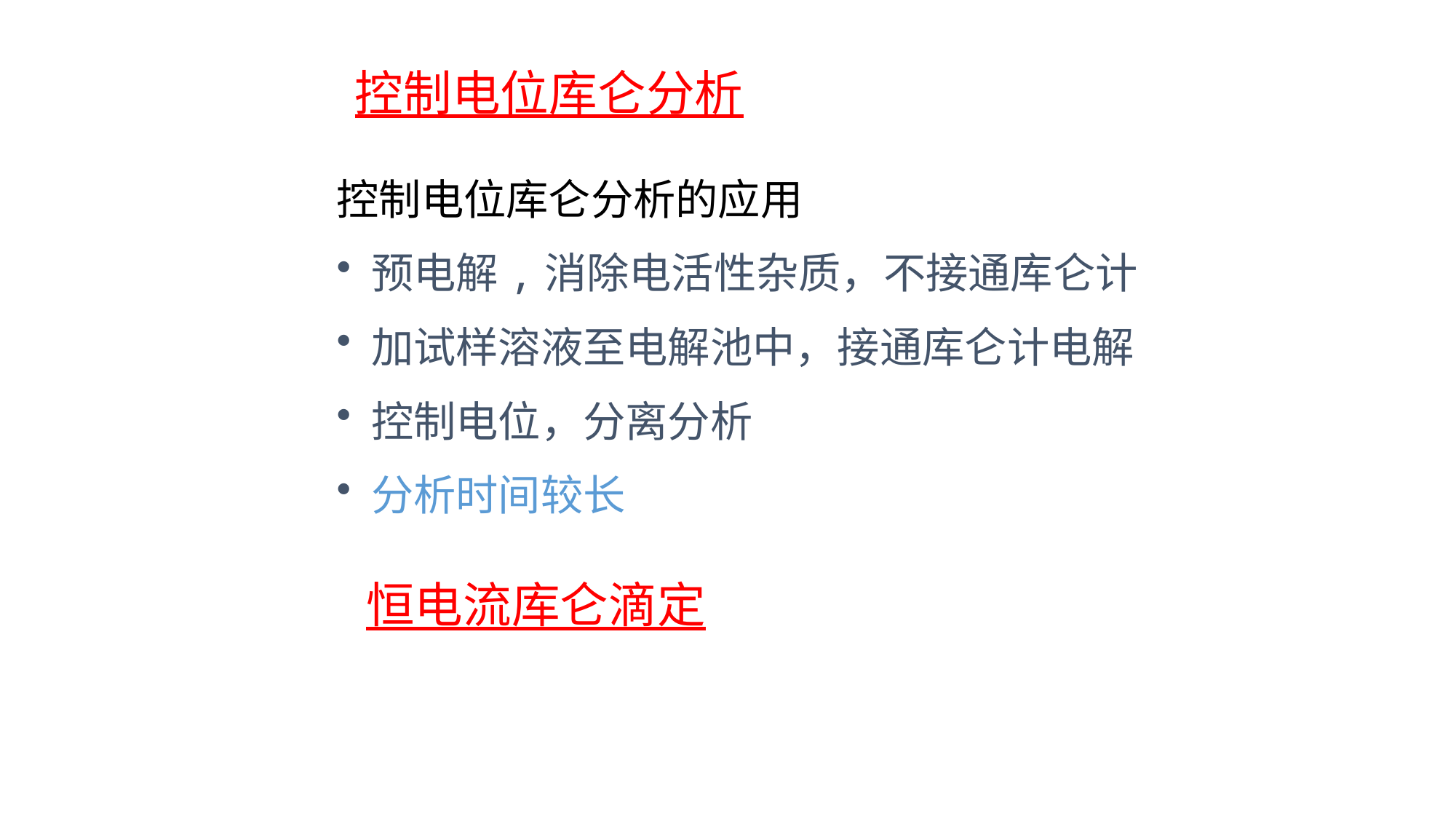

控制电位库仑分析
控制电位库仑分析的应用
 预电解,消除电活性杂质，不接通库仑计
 加试样溶液至电解池中，接通库仑计电解
 控制电位，分离分析
 分析时间较长
恒电流库仑滴定